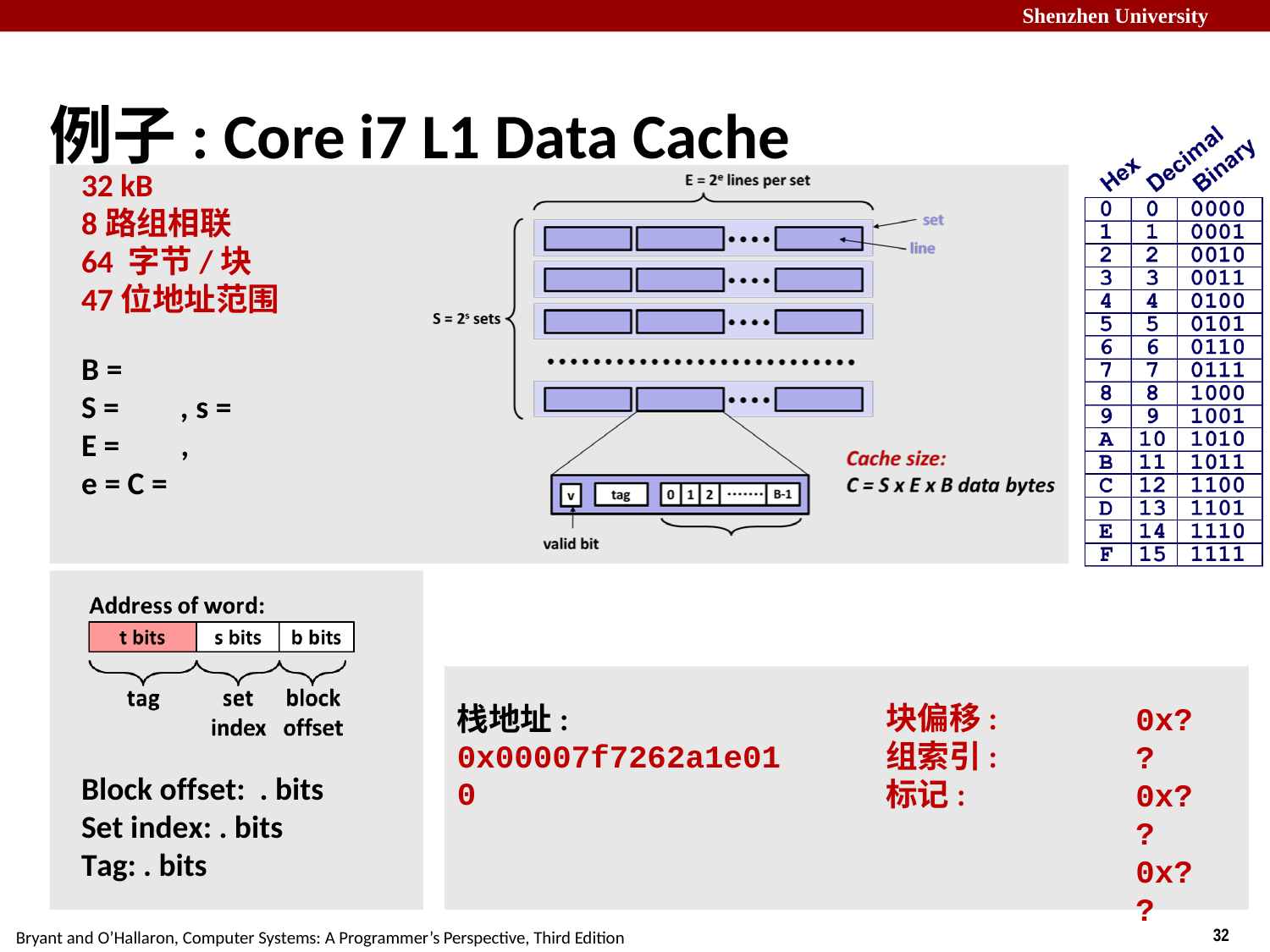

# 例子: Core i7 L1 Data Cache

32 kB
8路组相联
64 字节/块
47位地址范围

B =
S =	, s =
E =	, e = C =

块偏移:
组索引:
标记:
0x??
0x??
0x??
栈地址:
0x00007f7262a1e010
Block offset:  . bits Set index: . bits Tag: . bits